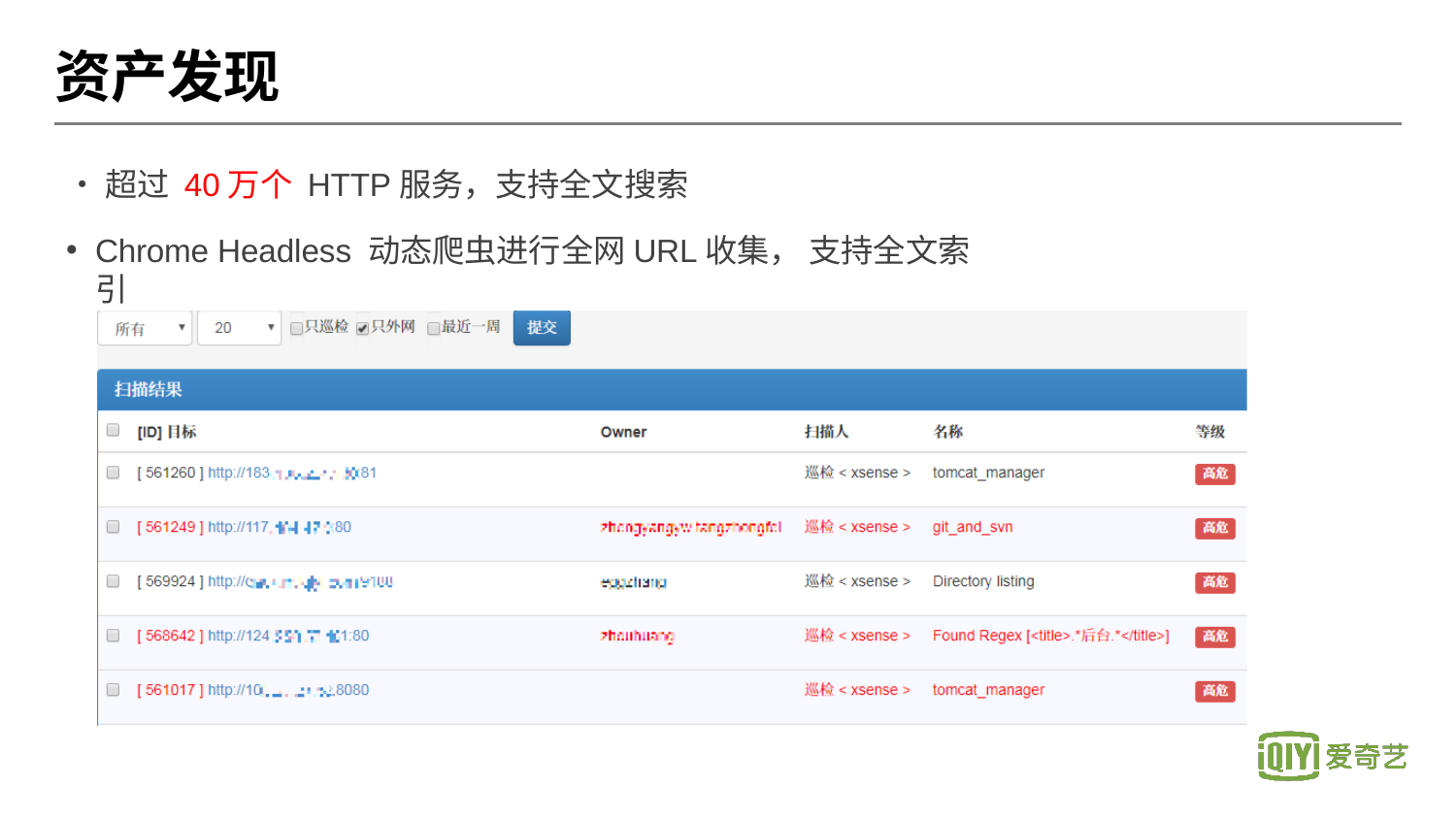

# 资产发现
•	超过 40万个 HTTP服务，支持全文搜索
Chrome Headless 动态爬虫进行全网URL收集， 支持全文索引